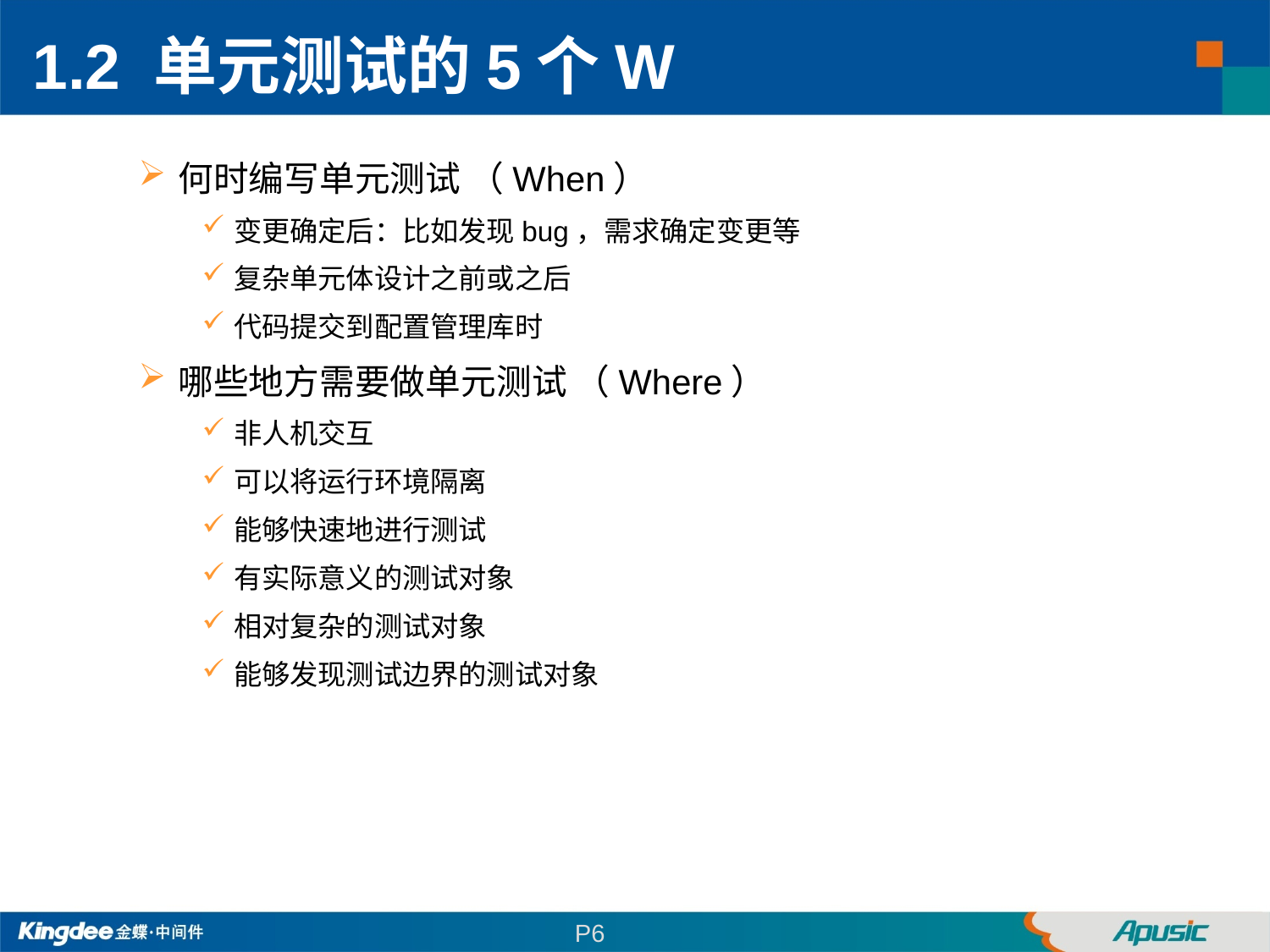

1.2 单元测试的5个W
何时编写单元测试 （When）
变更确定后：比如发现bug，需求确定变更等
复杂单元体设计之前或之后
代码提交到配置管理库时
哪些地方需要做单元测试 （Where）
非人机交互
可以将运行环境隔离
能够快速地进行测试
有实际意义的测试对象
相对复杂的测试对象
能够发现测试边界的测试对象